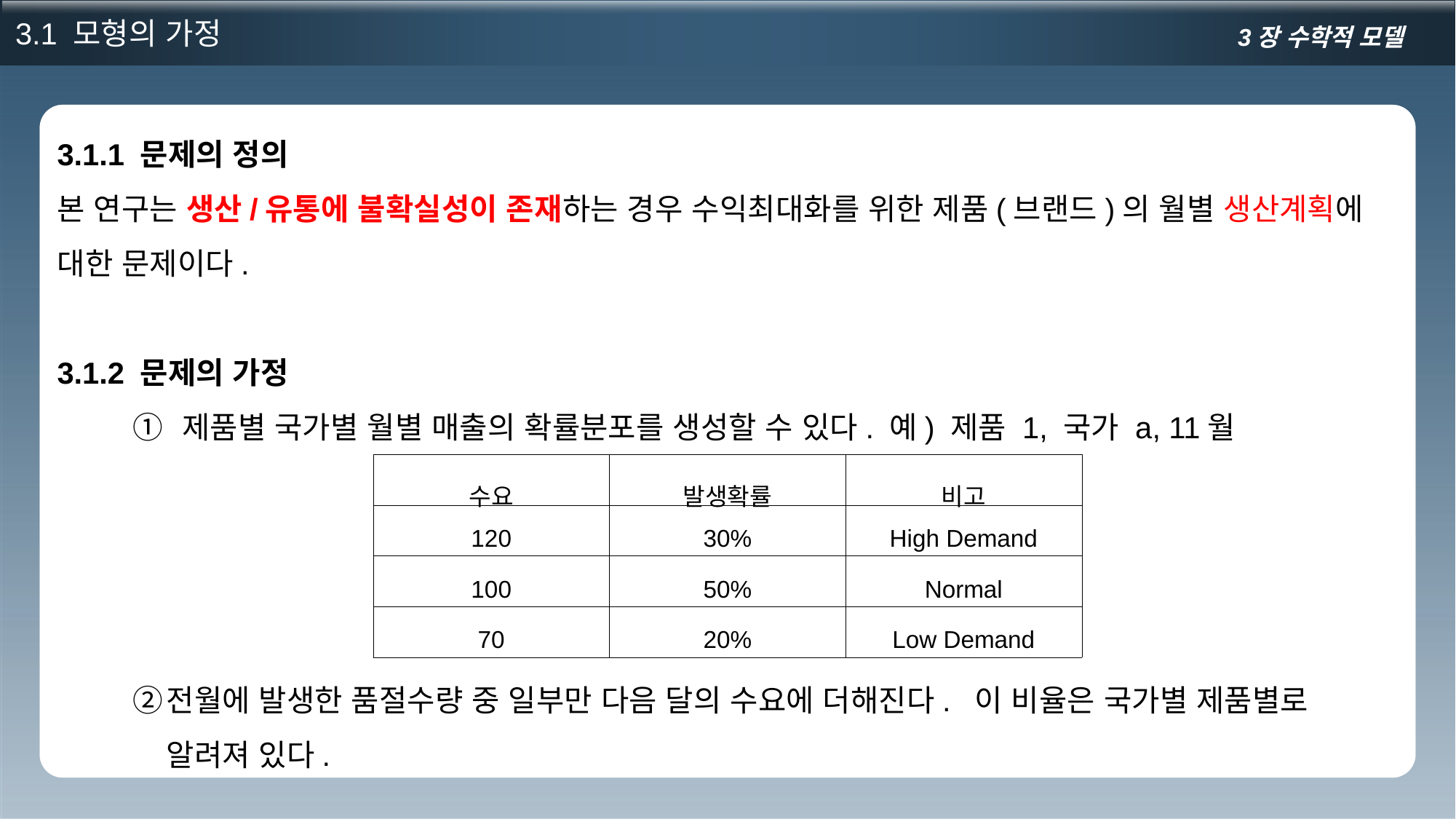

3.1 모형의 가정
3장 수학적 모델
3.1.1 문제의 정의
본 연구는 생산/유통에 불확실성이 존재하는 경우 수익최대화를 위한 제품(브랜드)의 월별 생산계획에 대한 문제이다.

3.1.2 문제의 가정
 제품별 국가별 월별 매출의 확률분포를 생성할 수 있다. 예) 제품 1, 국가 a, 11월

전월에 발생한 품절수량 중 일부만 다음 달의 수요에 더해진다.  이 비율은 국가별 제품별로 알려져 있다.
| 수요 | 발생확률 | 비고 |
| --- | --- | --- |
| 120 | 30% | High Demand |
| 100 | 50% | Normal |
| 70 | 20% | Low Demand |